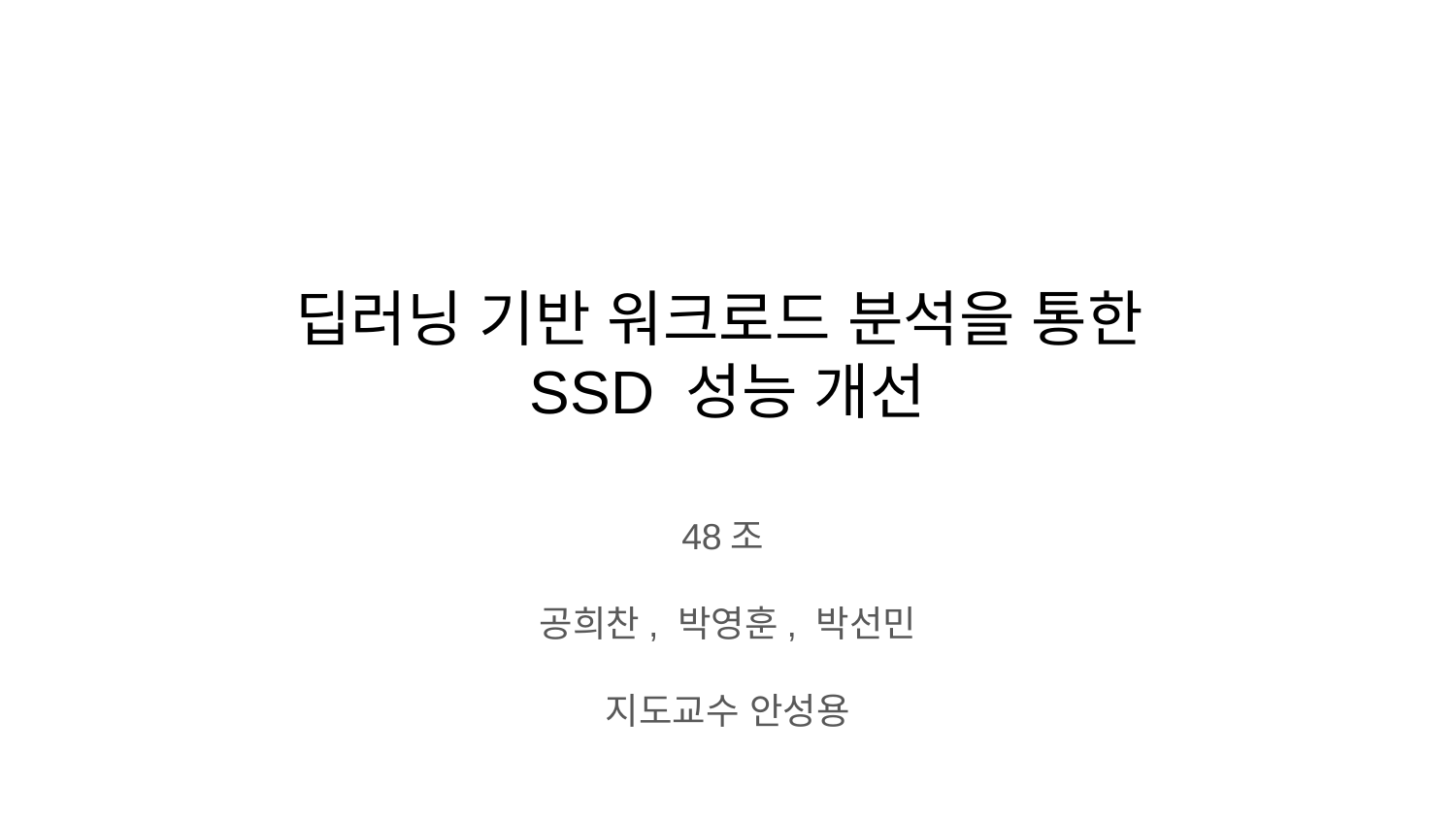

# 딥러닝 기반 워크로드 분석을 통한
SSD 성능 개선
48조

공희찬, 박영훈, 박선민

지도교수 안성용